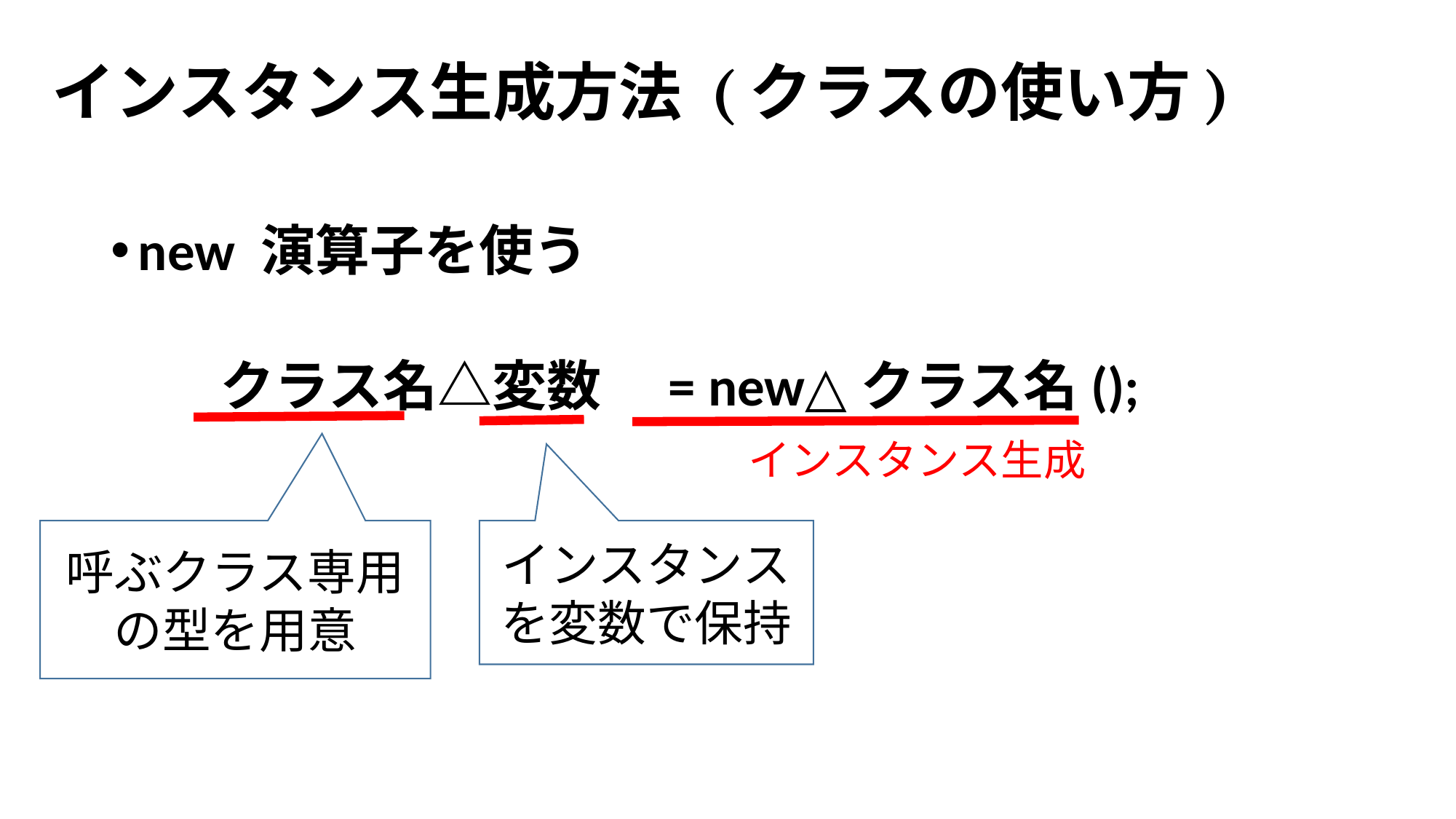

# インスタンス生成方法 (クラスの使い方)
new 演算子を使う

	クラス名△変数　= new△クラス名();

インスタンス生成
呼ぶクラス専用の型を用意
インスタンス
を変数で保持